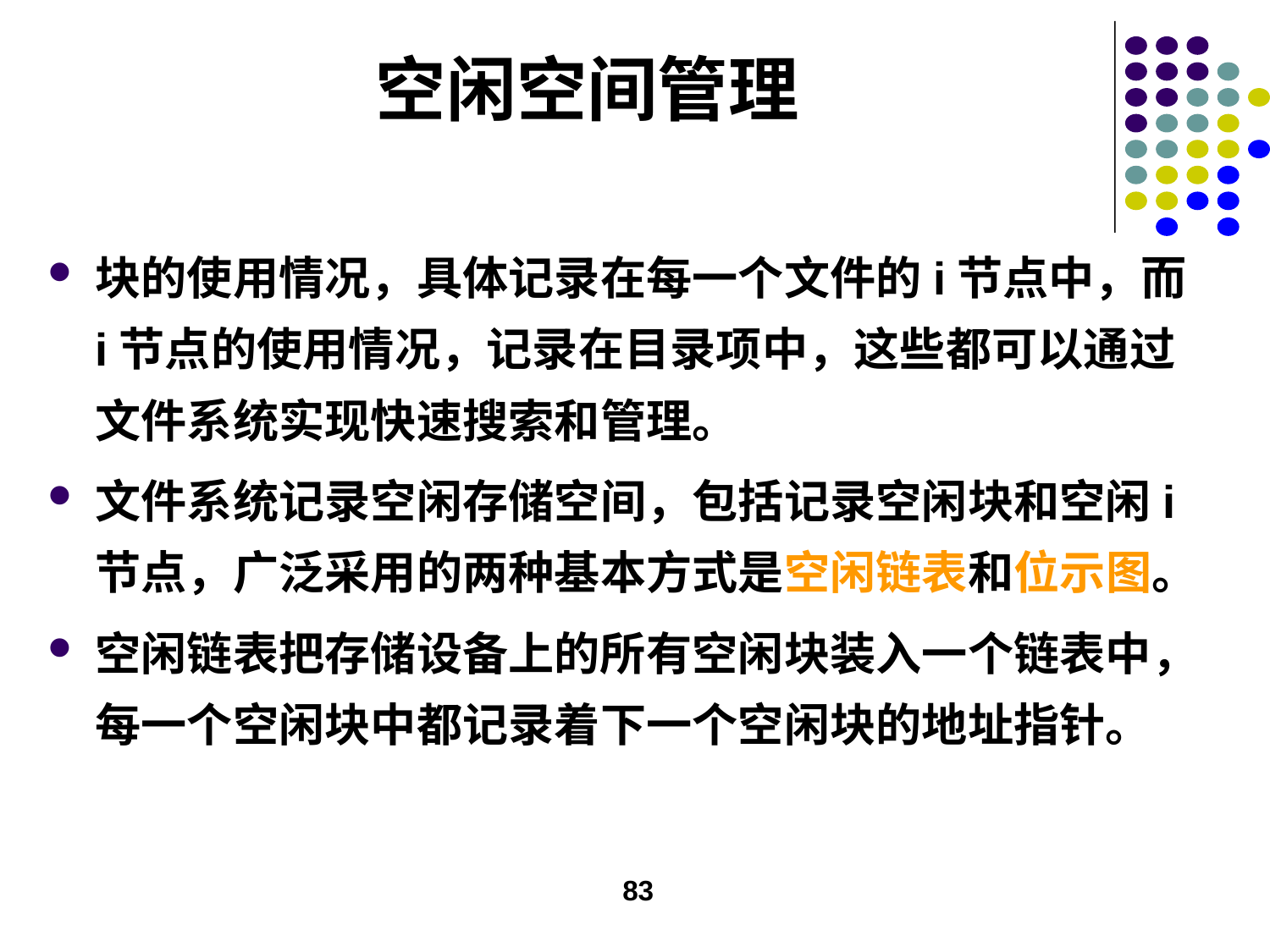

# 空闲空间管理
块的使用情况，具体记录在每一个文件的i节点中，而i节点的使用情况，记录在目录项中，这些都可以通过文件系统实现快速搜索和管理。
文件系统记录空闲存储空间，包括记录空闲块和空闲i节点，广泛采用的两种基本方式是空闲链表和位示图。
空闲链表把存储设备上的所有空闲块装入一个链表中，每一个空闲块中都记录着下一个空闲块的地址指针。
83